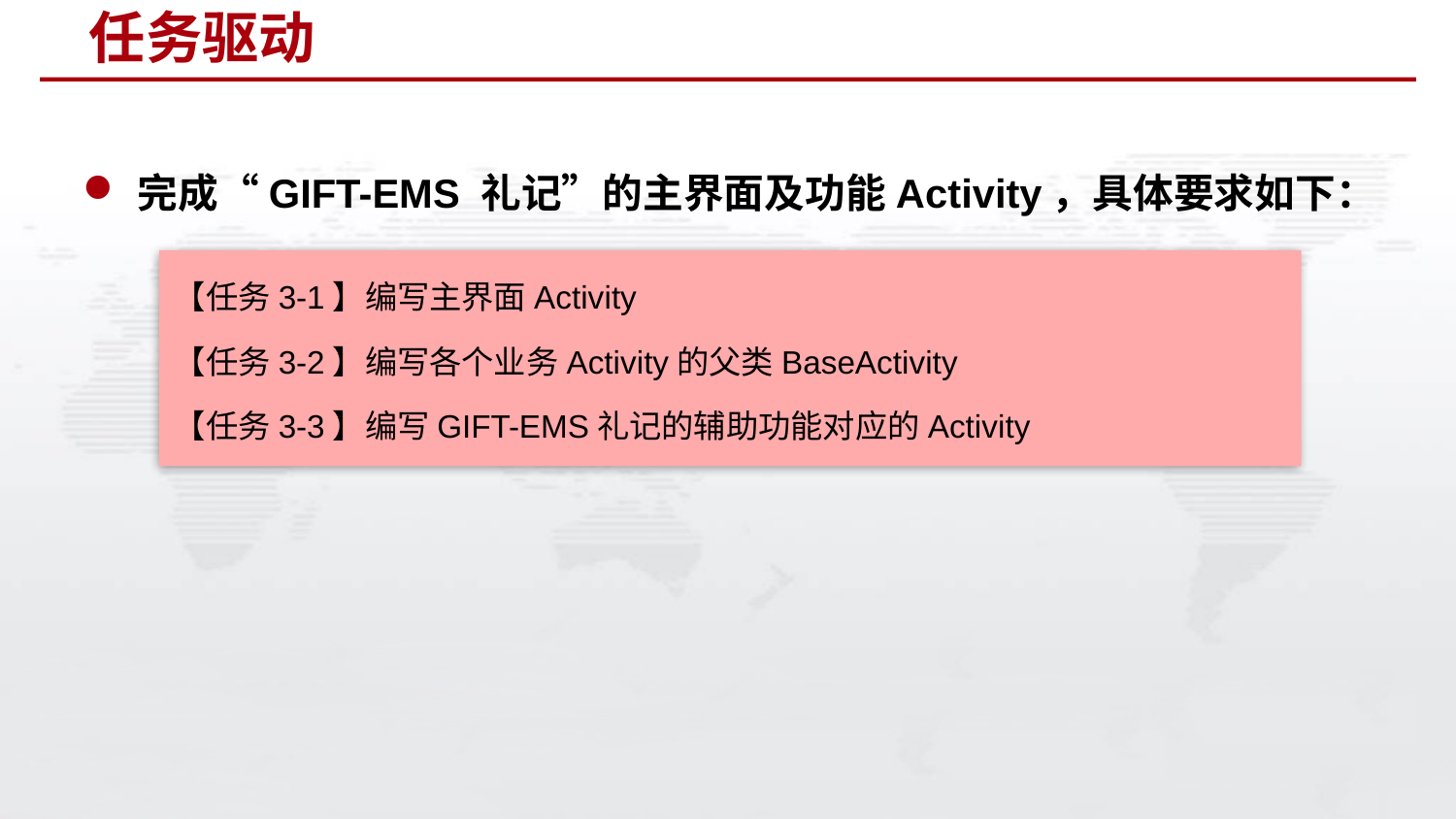

# 任务驱动
完成“GIFT-EMS 礼记”的主界面及功能Activity，具体要求如下：

【任务3-1】编写主界面Activity
【任务3-2】编写各个业务Activity的父类BaseActivity
【任务3-3】编写GIFT-EMS礼记的辅助功能对应的Activity